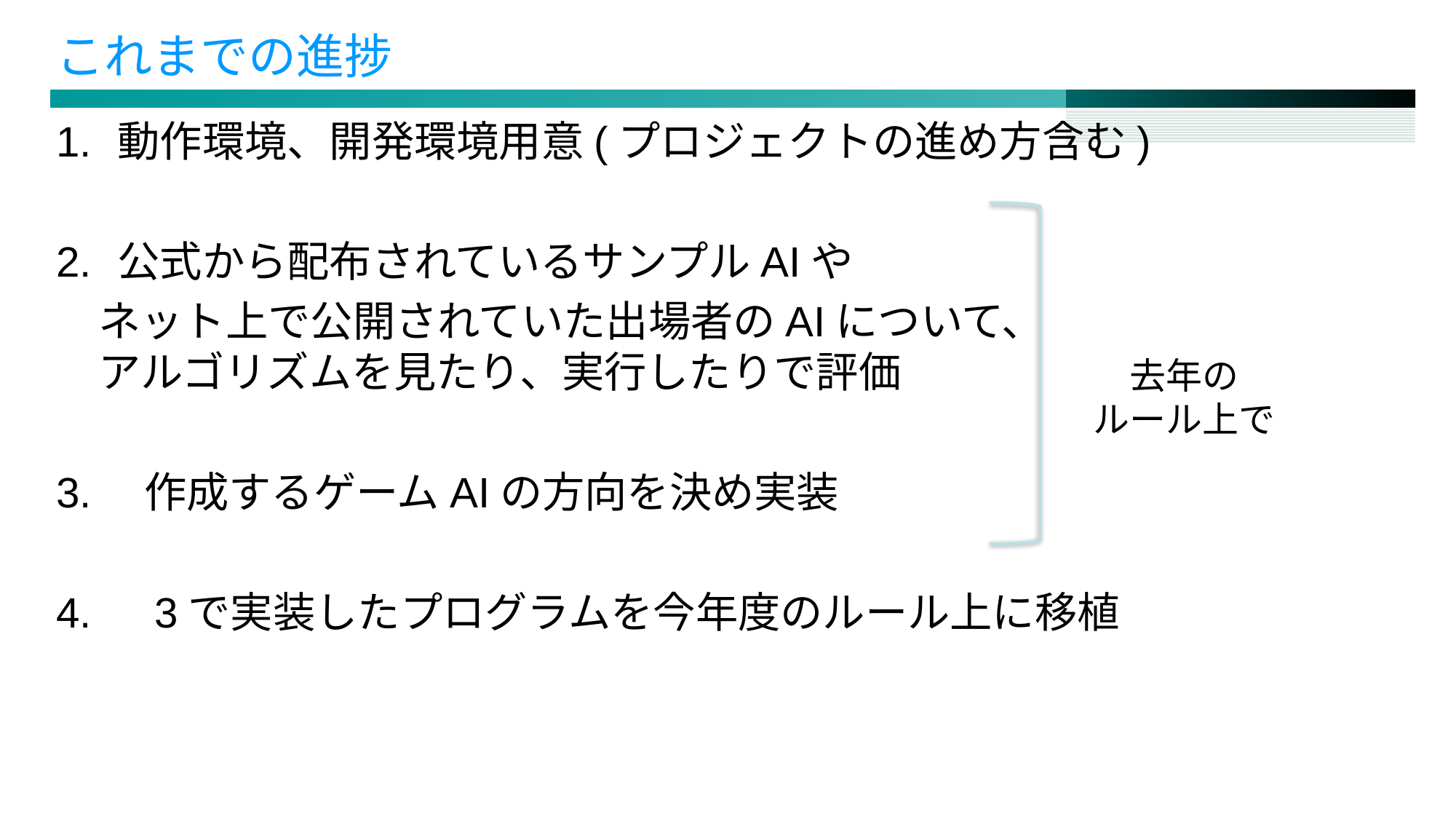

# これまでの進捗
動作環境、開発環境用意(プロジェクトの進め方含む)

公式から配布されているサンプルAIや
　ネット上で公開されていた出場者のAIについて、
　アルゴリズムを見たり、実行したりで評価

3.　作成するゲームAIの方向を決め実装

4.　3で実装したプログラムを今年度のルール上に移植

去年の
ルール上で